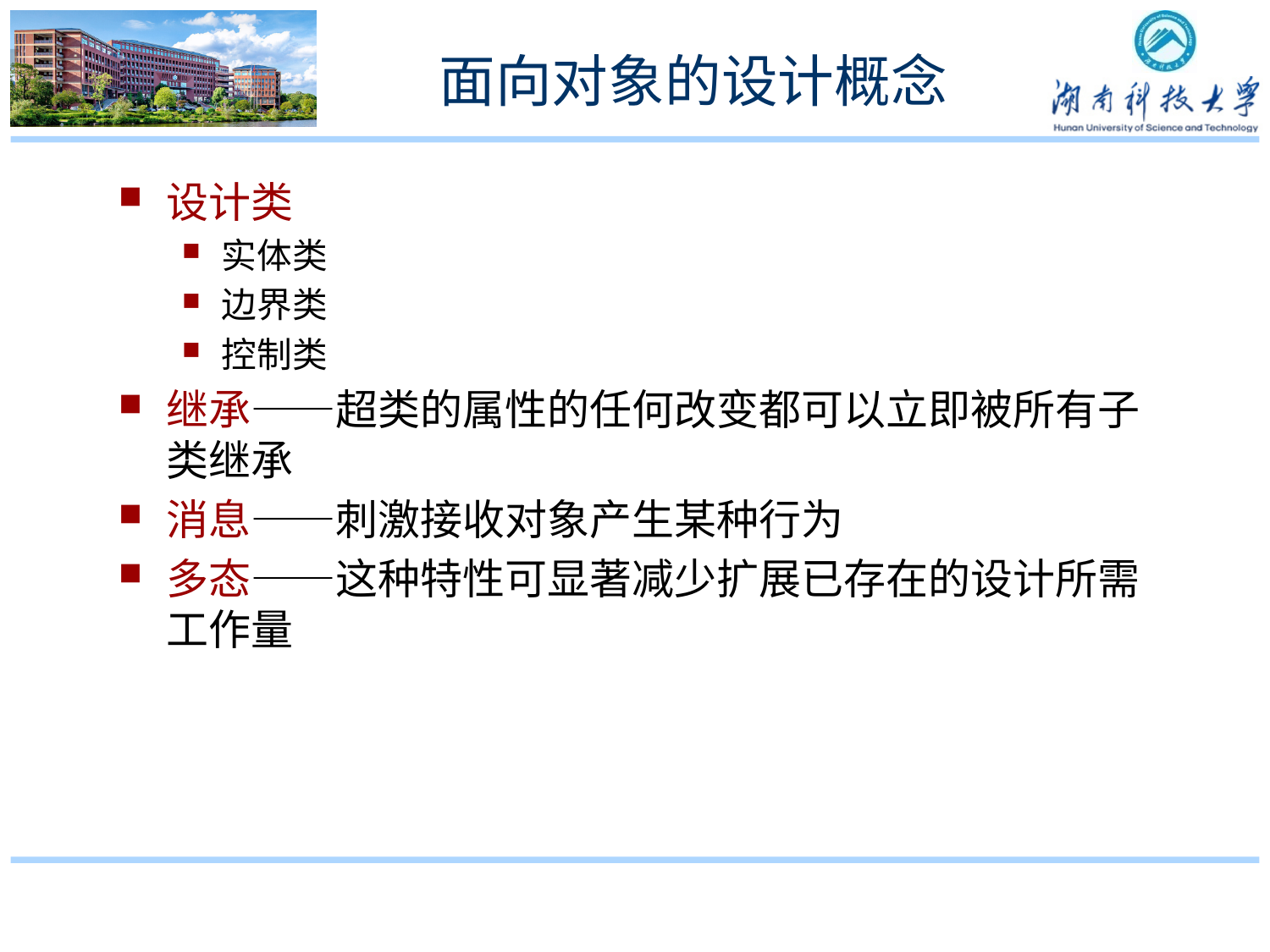

# 面向对象的设计概念
设计类
实体类
边界类
控制类
继承——超类的属性的任何改变都可以立即被所有子类继承
消息——刺激接收对象产生某种行为
多态——这种特性可显著减少扩展已存在的设计所需工作量
54